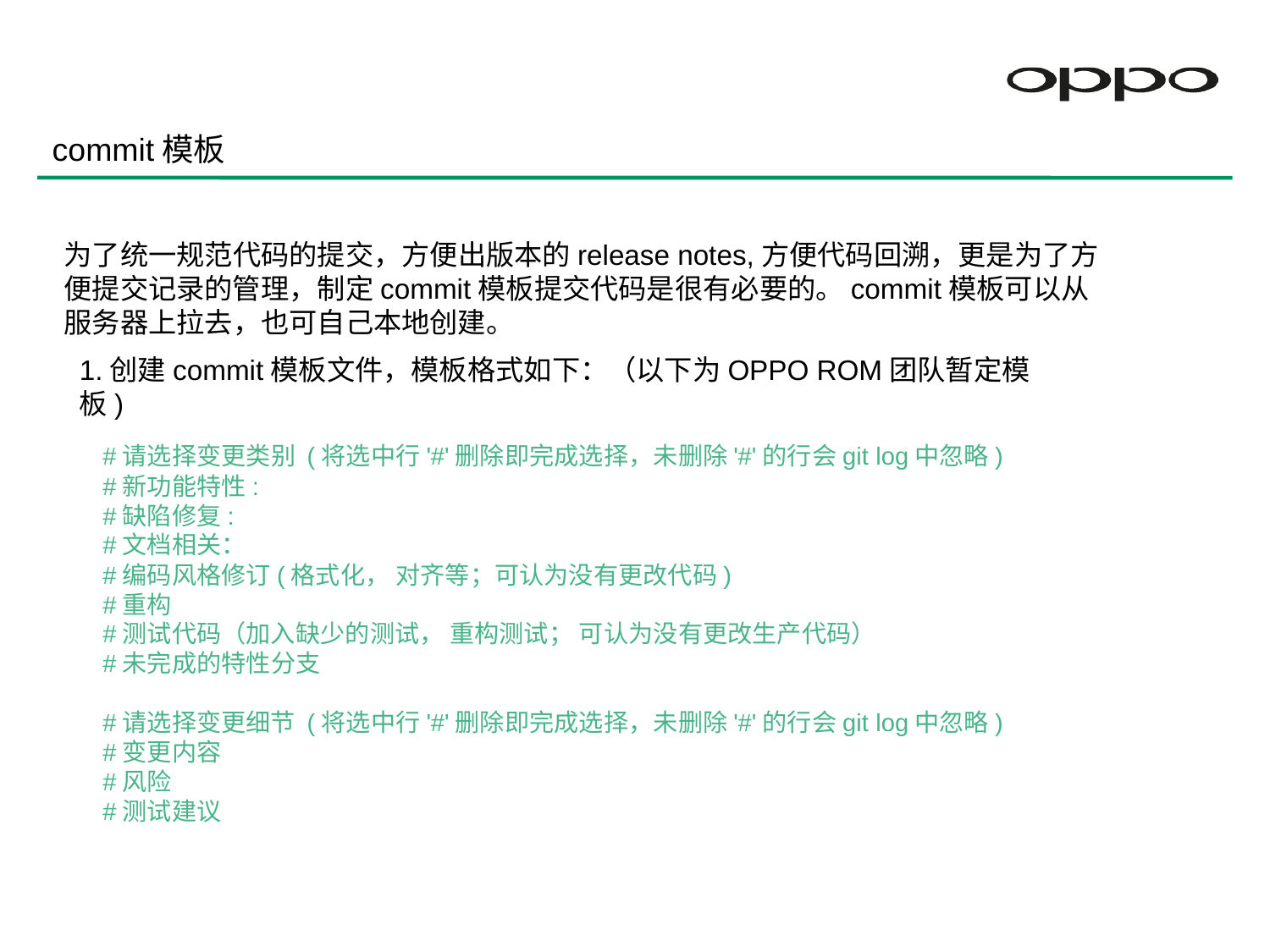

commit模板

为了统一规范代码的提交，方便出版本的release notes,方便代码回溯，更是为了方便提交记录的管理，制定commit模板提交代码是很有必要的。commit模板可以从服务器上拉去，也可自己本地创建。
1.创建commit模板文件，模板格式如下：（以下为OPPO ROM团队暂定模板)
#请选择变更类别 (将选中行'#'删除即完成选择，未删除'#'的行会git log中忽略)
#新功能特性:
#缺陷修复:
#文档相关：
#编码风格修订(格式化， 对齐等；可认为没有更改代码)
#重构
#测试代码（加入缺少的测试， 重构测试； 可认为没有更改生产代码）
#未完成的特性分支

#请选择变更细节 (将选中行'#'删除即完成选择，未删除'#'的行会git log中忽略)
#变更内容
#风险
#测试建议